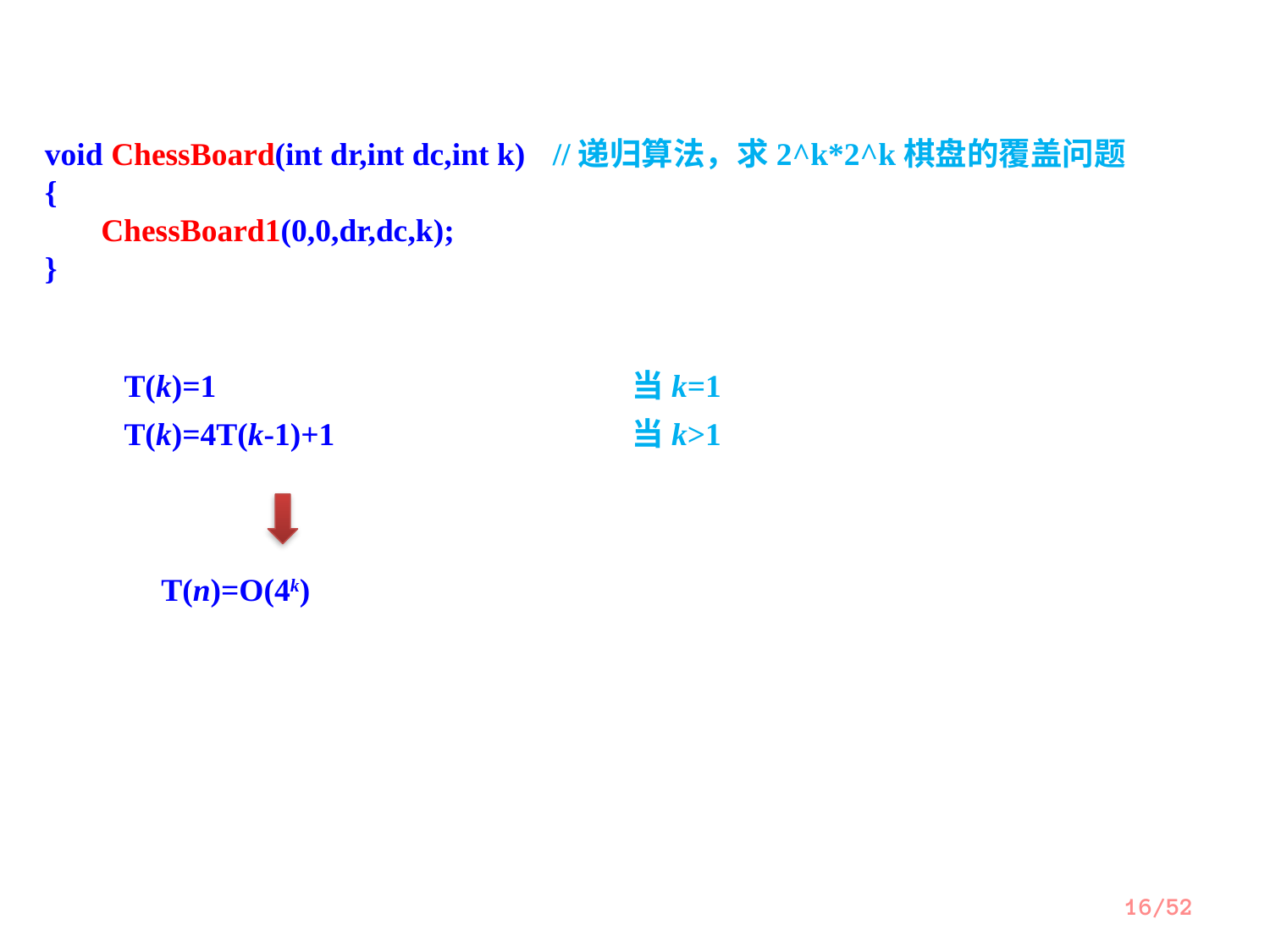

void ChessBoard(int dr,int dc,int k)	//递归算法，求2^k*2^k棋盘的覆盖问题
{
       ChessBoard1(0,0,dr,dc,k);
}
T(k)=1				当k=1
T(k)=4T(k-1)+1			当k>1

T(n)=O(4k)
16/52